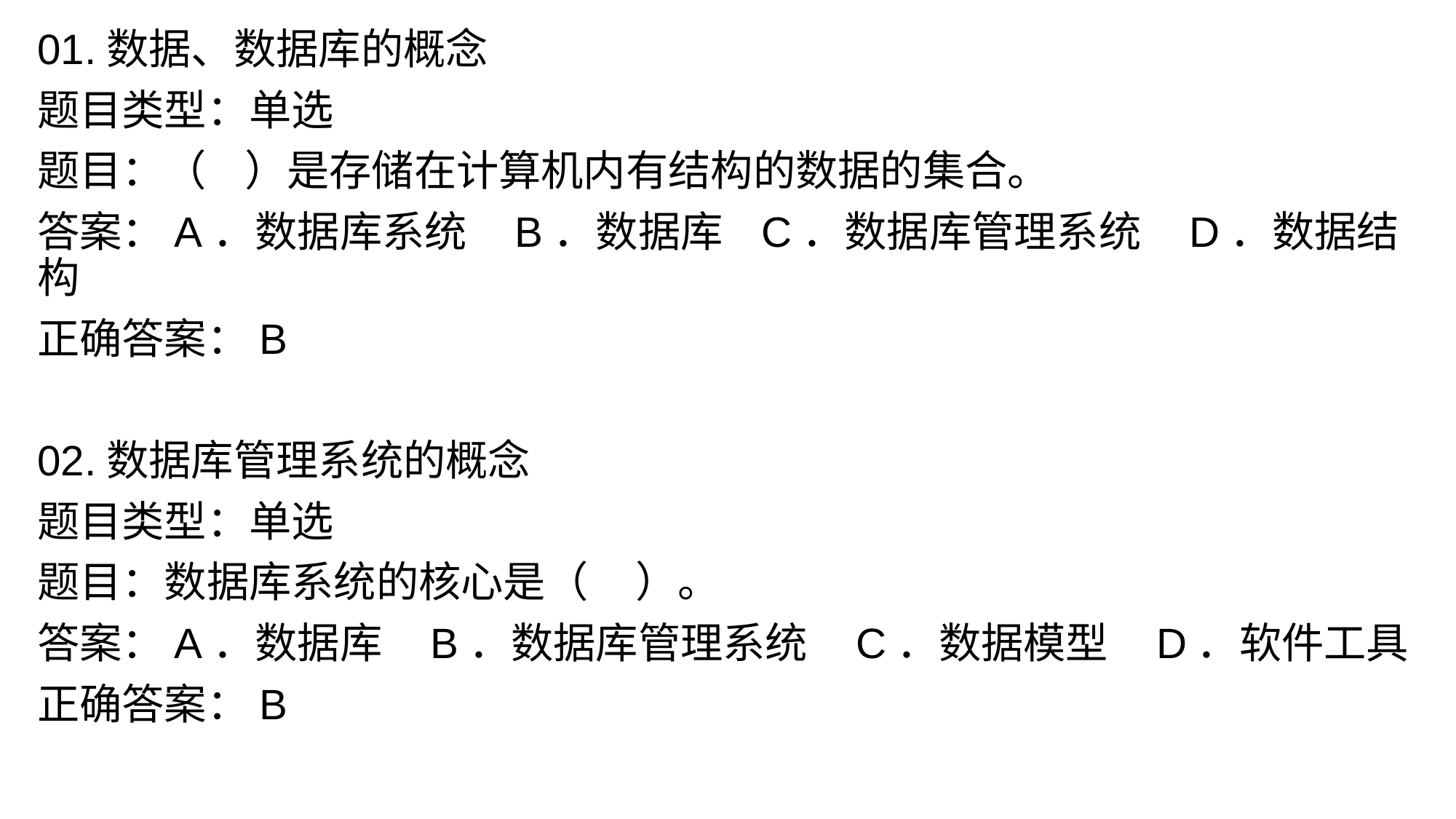

01.数据、数据库的概念
题目类型：单选
题目：（    ）是存储在计算机内有结构的数据的集合。
答案：A．数据库系统    B．数据库   C．数据库管理系统    D．数据结构
正确答案：B

02.数据库管理系统的概念
题目类型：单选
题目：数据库系统的核心是（     ）。
答案：A．数据库    B．数据库管理系统    C．数据模型    D．软件工具
正确答案：B